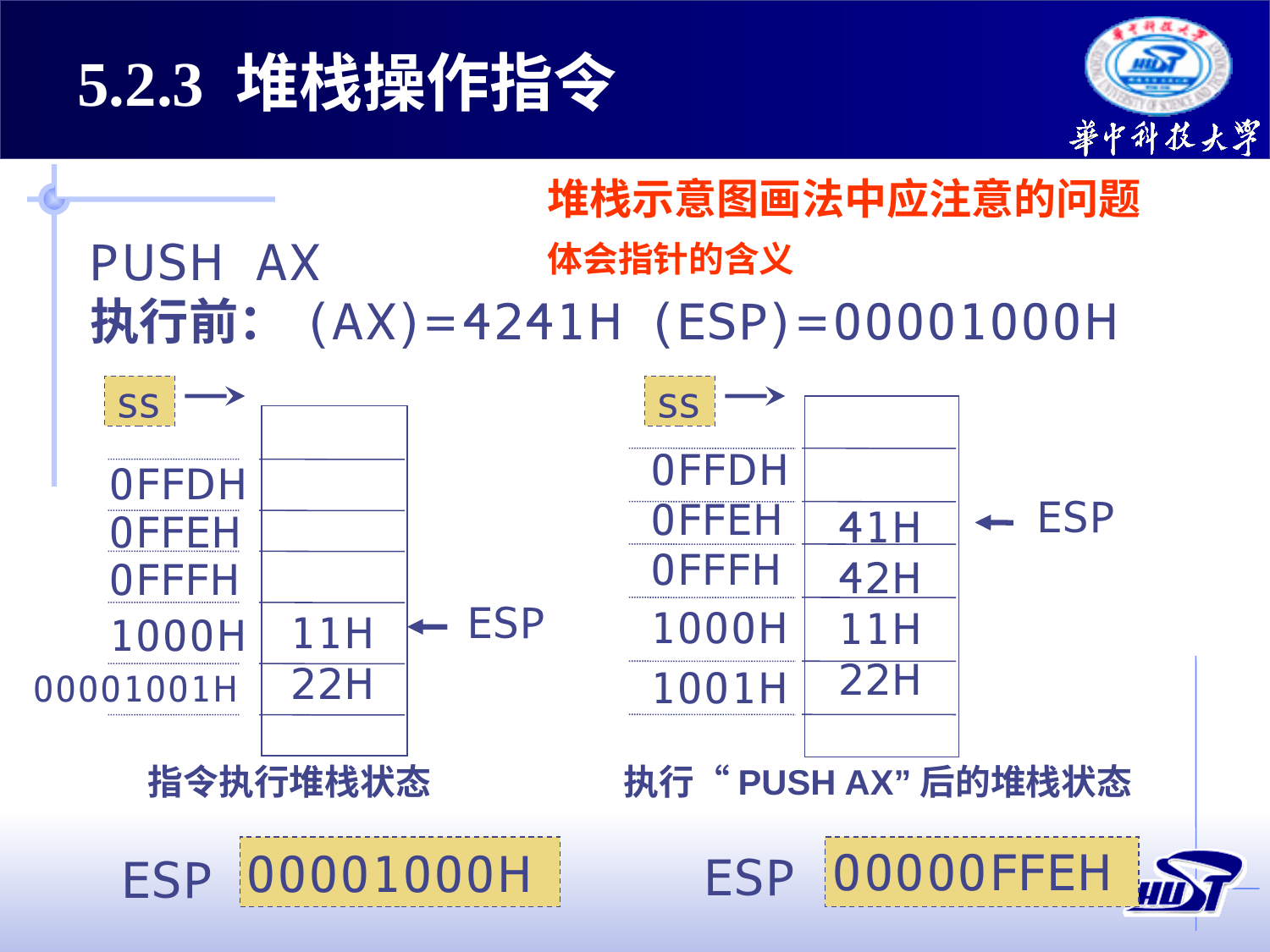

5.2.3 堆栈操作指令
堆栈示意图画法中应注意的问题
PUSH  AX
执行前： (AX)=4241H  (ESP)=00001000H
体会指针的含义

ss

11H
22H
0FFDH

0FFEH

0FFFH

ESP

1000H

00001001H

指令执行堆栈状态

00001000H

ESP
ss

41H
42H
11H
22H
0FFDH

ESP
0FFEH

0FFFH

1000H

1001H

执行“PUSH AX”后的堆栈状态
00000FFEH

ESP